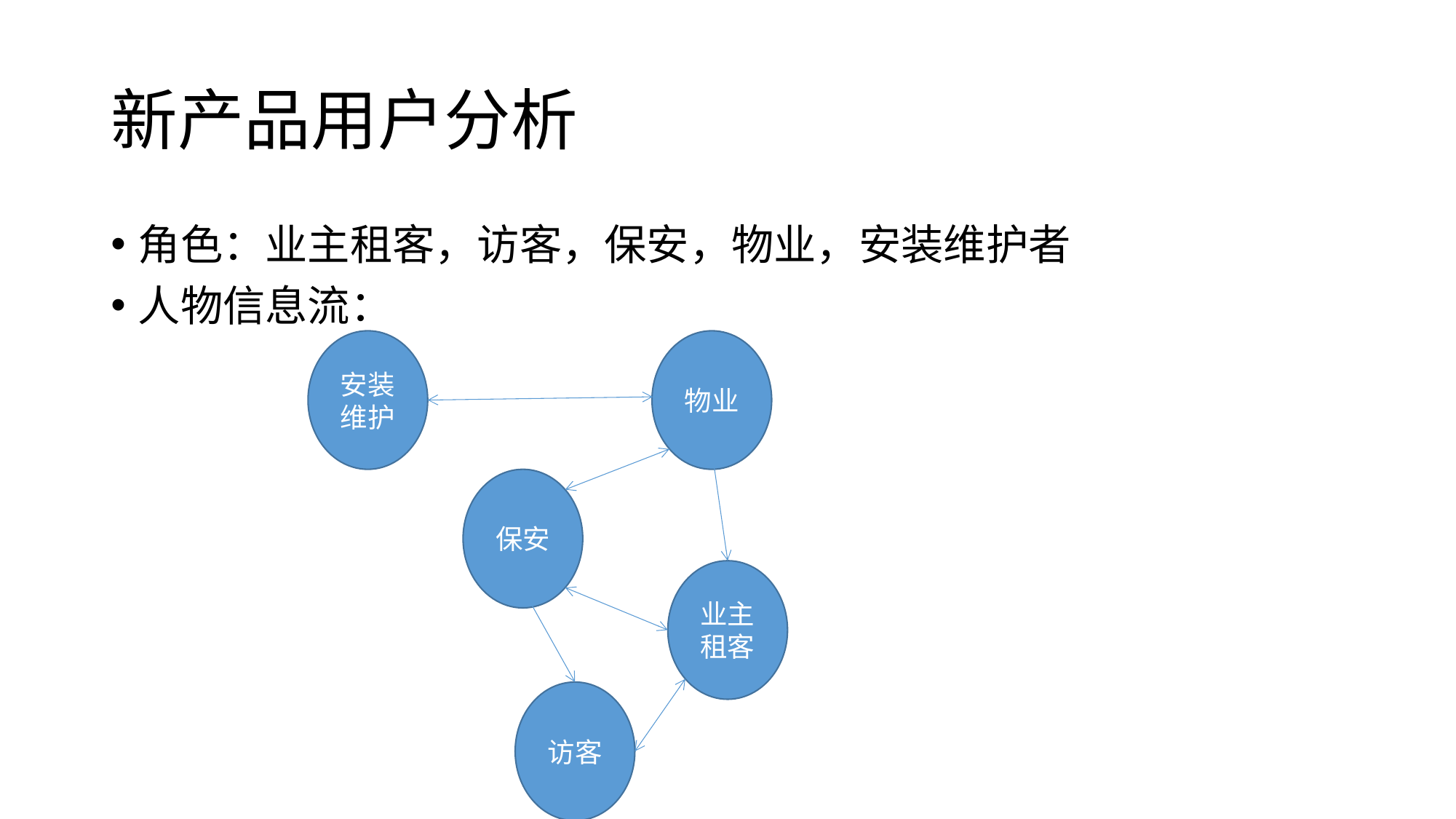

# 新产品用户分析
角色：业主租客，访客，保安，物业，安装维护者
人物信息流：
安装
维护
物业
保安
业主
租客
访客